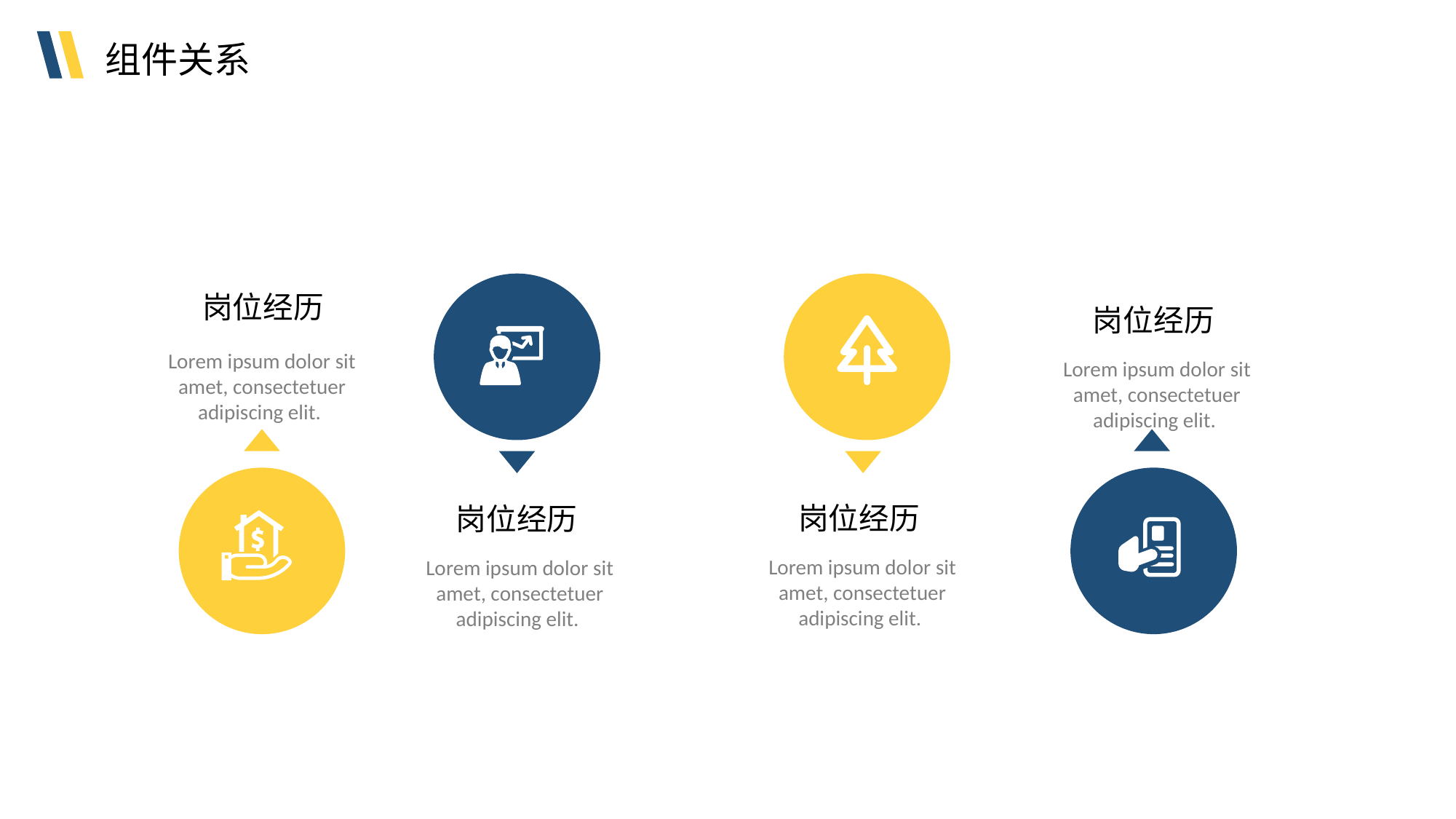

组件关系

岗位经历
岗位经历

Lorem ipsum dolor sit amet, consectetuer adipiscing elit.
Lorem ipsum dolor sit amet, consectetuer adipiscing elit.

岗位经历
岗位经历

Lorem ipsum dolor sit amet, consectetuer adipiscing elit.
Lorem ipsum dolor sit amet, consectetuer adipiscing elit.